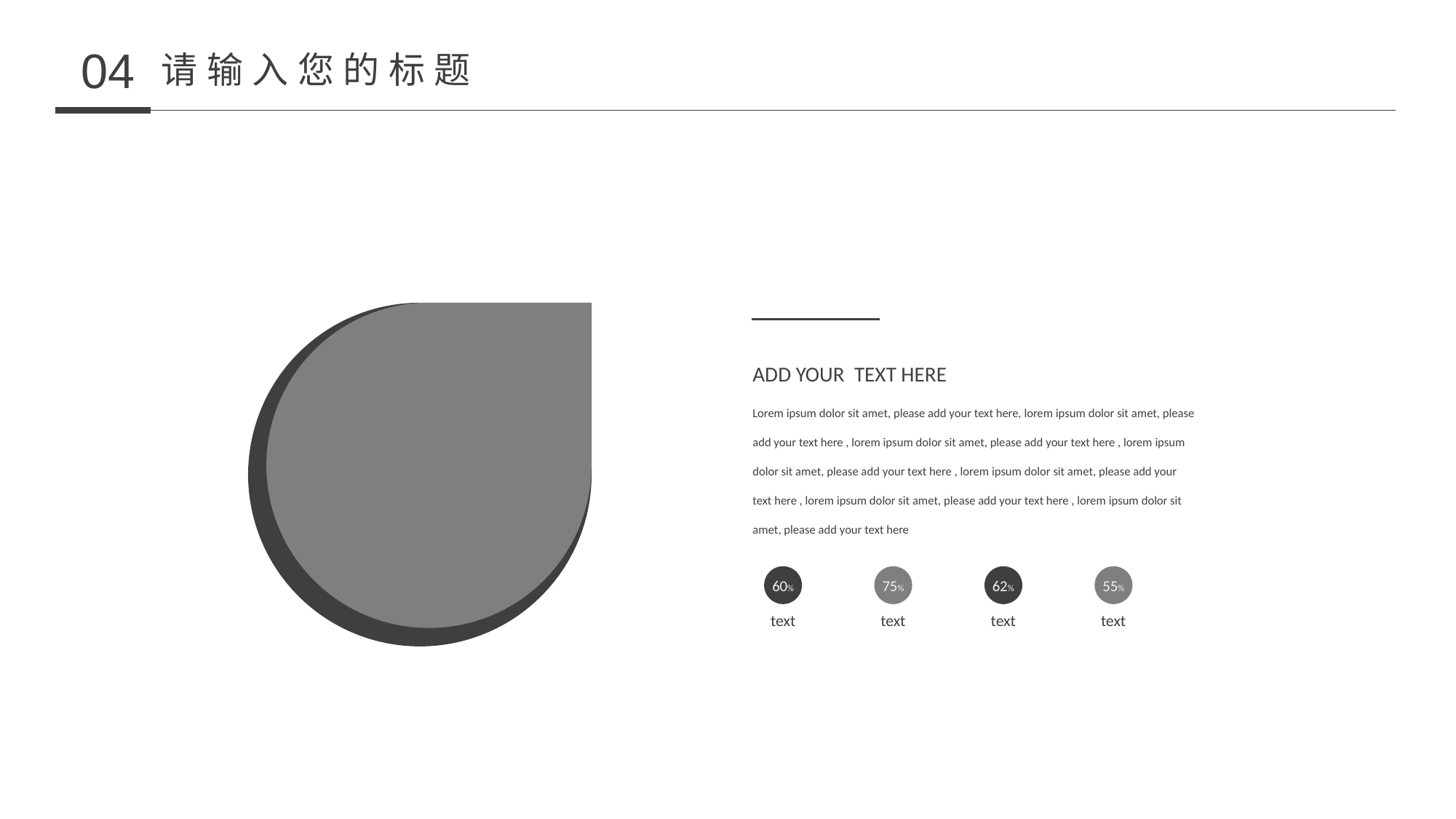

04
请输入您的标题

ADD YOUR  TEXT HERE
Lorem ipsum dolor sit amet, please add your text here, lorem ipsum dolor sit amet, please add your text here , lorem ipsum dolor sit amet, please add your text here , lorem ipsum dolor sit amet, please add your text here , lorem ipsum dolor sit amet, please add your text here , lorem ipsum dolor sit amet, please add your text here , lorem ipsum dolor sit amet, please add your text here

60%
75%
62%
55%
text
text
text
text